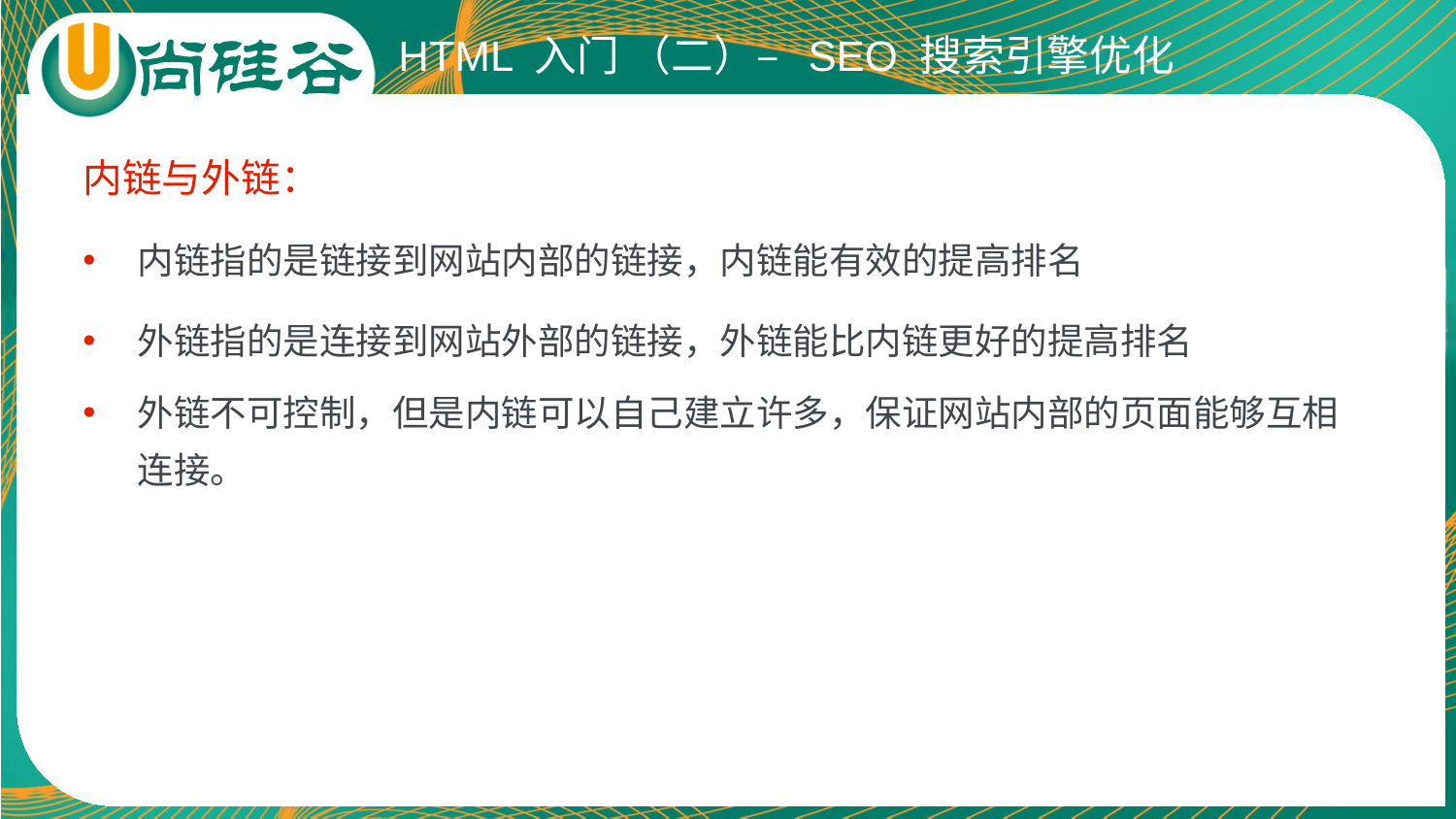

# HTML 入门 （二）–  SEO 搜索引擎优化
内链与外链：
内链指的是链接到网站内部的链接，内链能有效的提高排名
外链指的是连接到网站外部的链接，外链能比内链更好的提高排名
外链不可控制，但是内链可以自己建立许多，保证网站内部的页面能够互相连接。